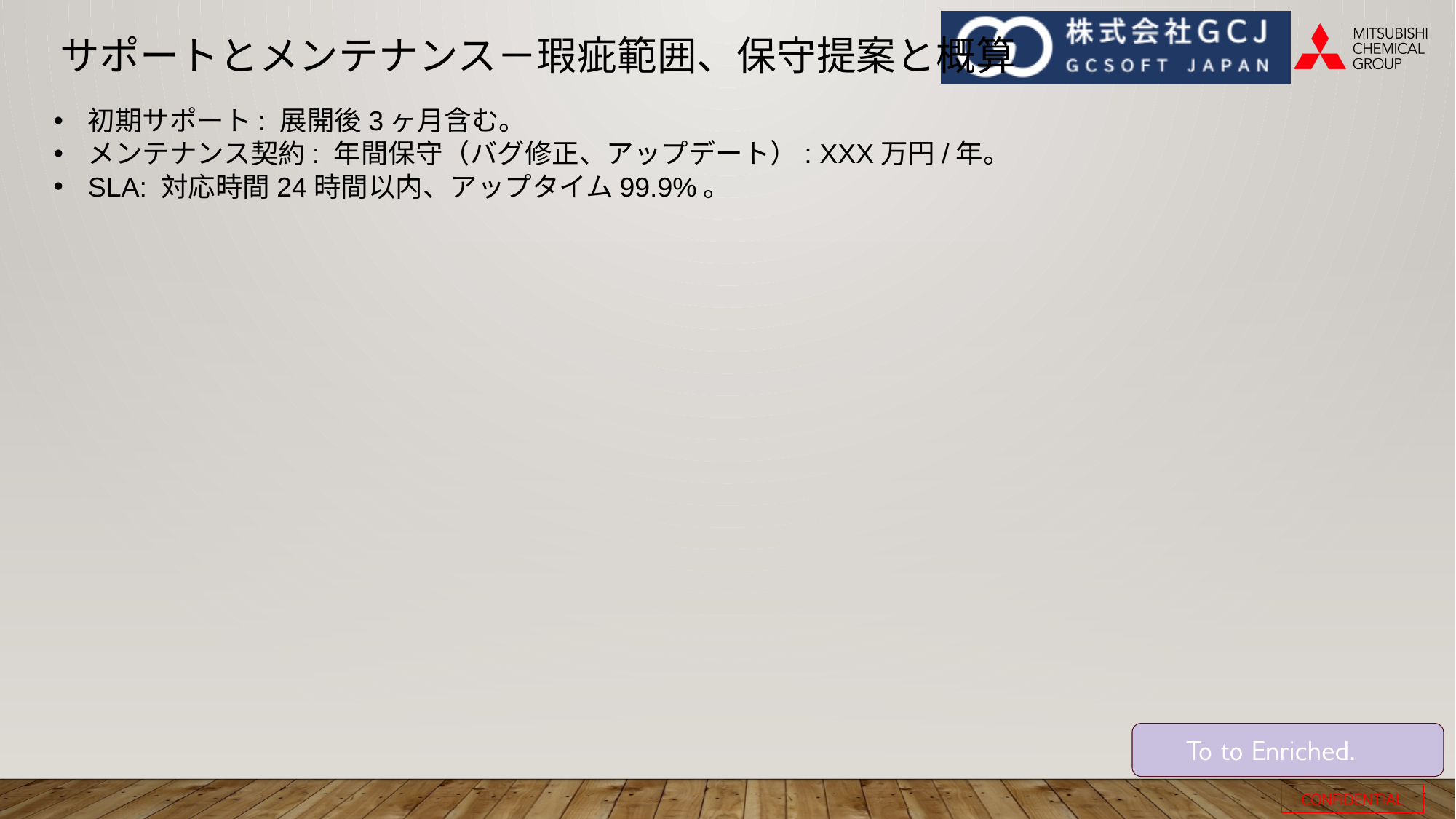

# サポートとメンテナンス－瑕疵範囲、保守提案と概算
初期サポート: 展開後3ヶ月含む。
メンテナンス契約: 年間保守（バグ修正、アップデート）: XXX万円/年。
SLA: 対応時間24時間以内、アップタイム99.9%。

To to Enriched.